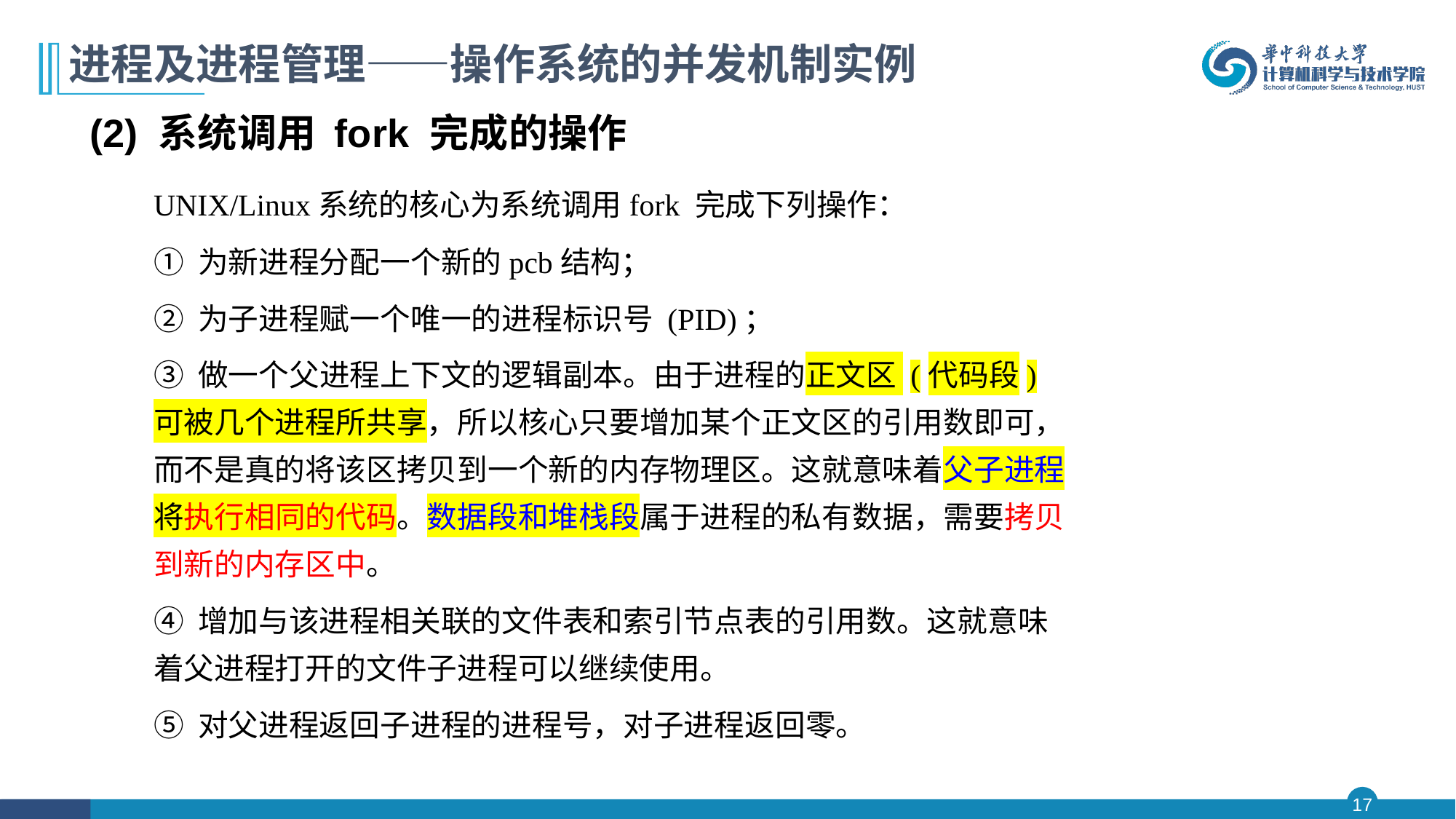

# 进程及进程管理——操作系统的并发机制实例
(2) 系统调用 fork 完成的操作
       UNIX/Linux系统的核心为系统调用fork 完成下列操作：
	① 为新进程分配一个新的pcb结构；
	② 为子进程赋一个唯一的进程标识号 (PID)；
	③ 做一个父进程上下文的逻辑副本。由于进程的正文区 (代码段) 可被几个进程所共享，所以核心只要增加某个正文区的引用数即可，而不是真的将该区拷贝到一个新的内存物理区。这就意味着父子进程将执行相同的代码。数据段和堆栈段属于进程的私有数据，需要拷贝到新的内存区中。
	④ 增加与该进程相关联的文件表和索引节点表的引用数。这就意味着父进程打开的文件子进程可以继续使用。
	⑤ 对父进程返回子进程的进程号，对子进程返回零。